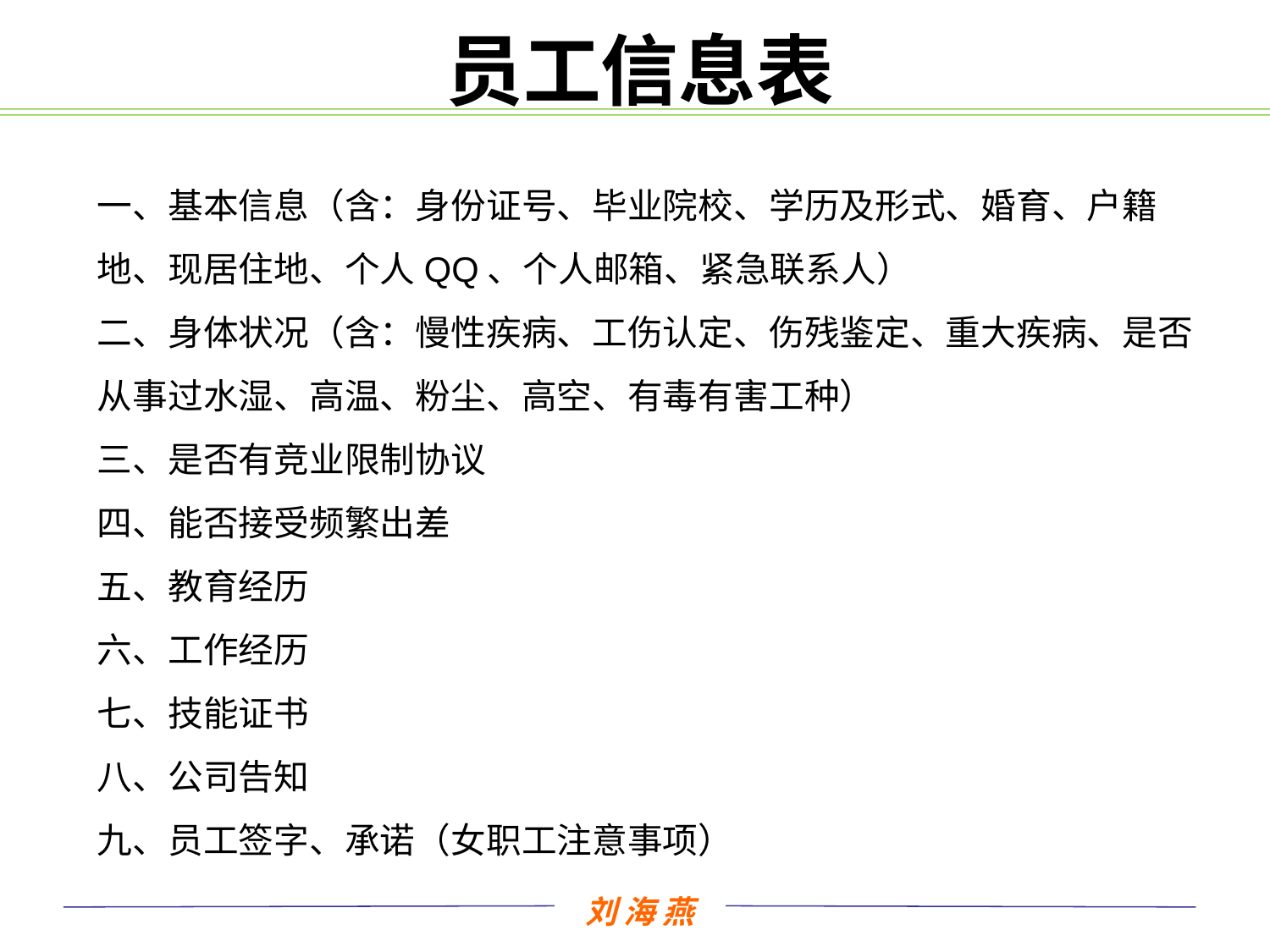

# 员工信息表
一、基本信息（含：身份证号、毕业院校、学历及形式、婚育、户籍地、现居住地、个人QQ、个人邮箱、紧急联系人）
二、身体状况（含：慢性疾病、工伤认定、伤残鉴定、重大疾病、是否从事过水湿、高温、粉尘、高空、有毒有害工种）
三、是否有竞业限制协议
四、能否接受频繁出差
五、教育经历
六、工作经历
七、技能证书
八、公司告知
九、员工签字、承诺（女职工注意事项）